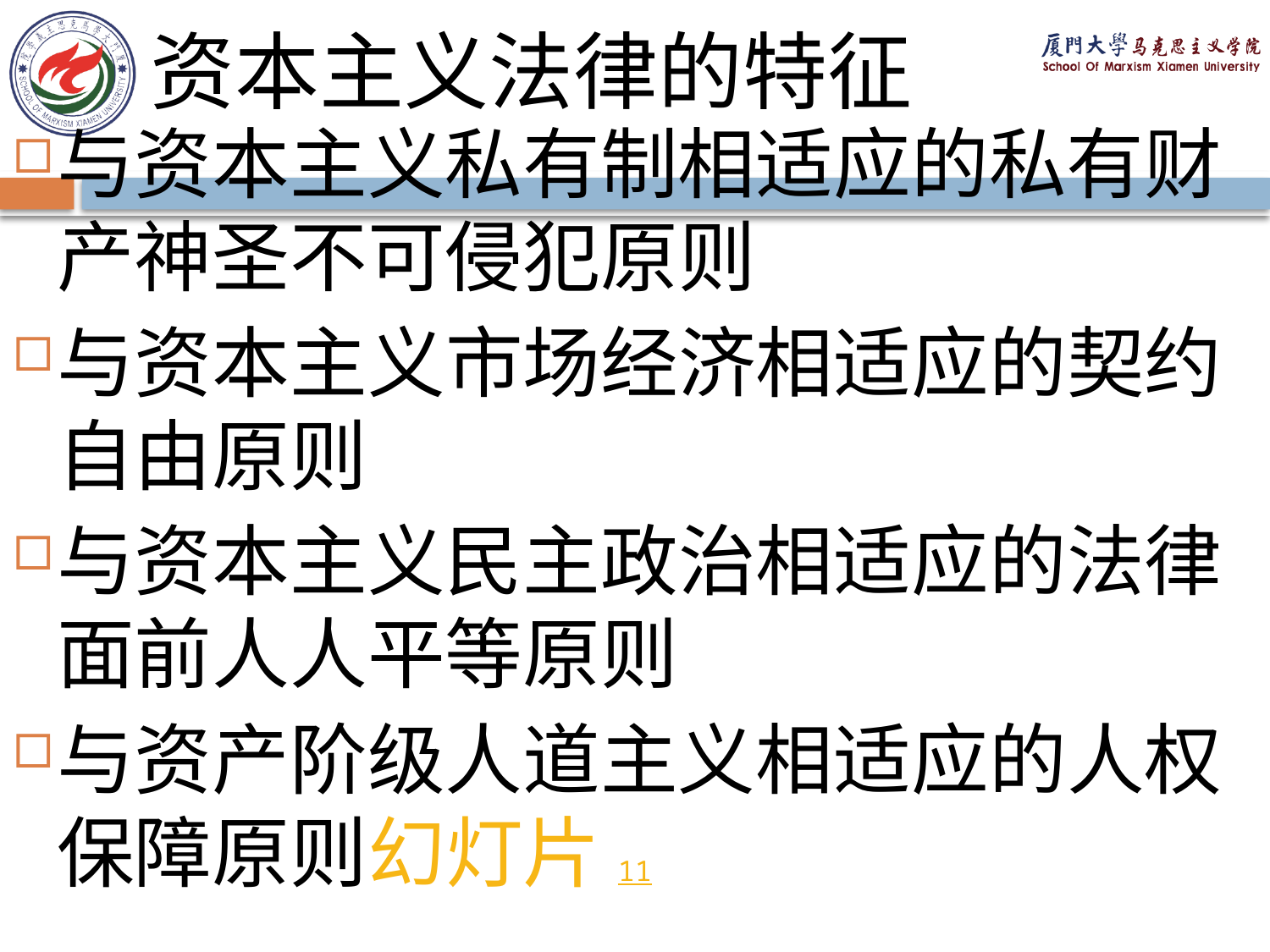

资本主义法律的特征
与资本主义私有制相适应的私有财产神圣不可侵犯原则
与资本主义市场经济相适应的契约自由原则
与资本主义民主政治相适应的法律面前人人平等原则
与资产阶级人道主义相适应的人权保障原则幻灯片 11